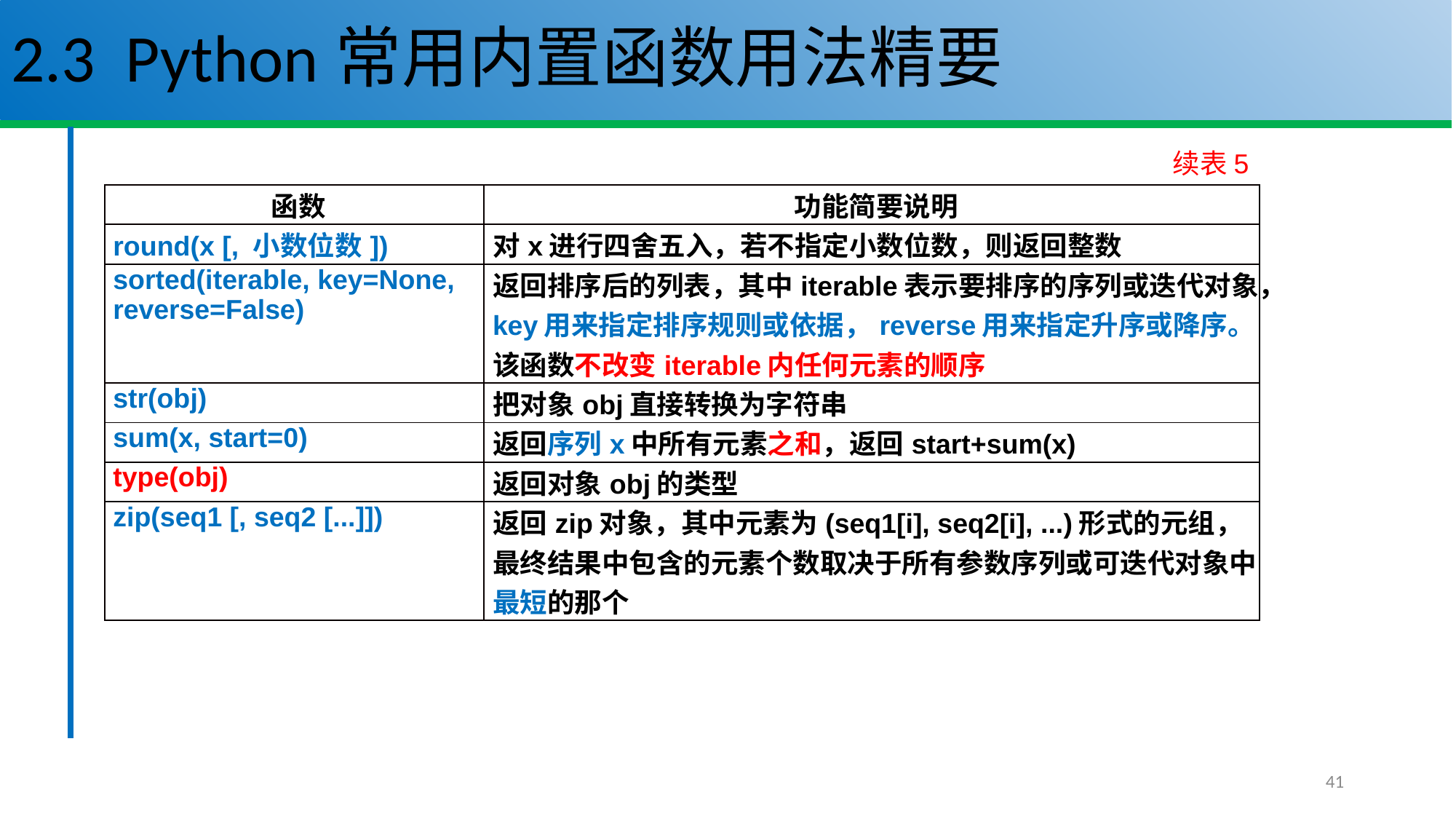

# 2.3  Python常用内置函数用法精要
续表5
| 函数 | 功能简要说明 |
| --- | --- |
| round(x [, 小数位数]) | 对x进行四舍五入，若不指定小数位数，则返回整数 |
| sorted(iterable, key=None, reverse=False) | 返回排序后的列表，其中iterable表示要排序的序列或迭代对象，key用来指定排序规则或依据，reverse用来指定升序或降序。该函数不改变iterable内任何元素的顺序 |
| str(obj) | 把对象obj直接转换为字符串 |
| sum(x, start=0) | 返回序列x中所有元素之和，返回start+sum(x) |
| type(obj) | 返回对象obj的类型 |
| zip(seq1 [, seq2 [...]]) | 返回zip对象，其中元素为(seq1[i], seq2[i], ...)形式的元组，最终结果中包含的元素个数取决于所有参数序列或可迭代对象中最短的那个 |
41